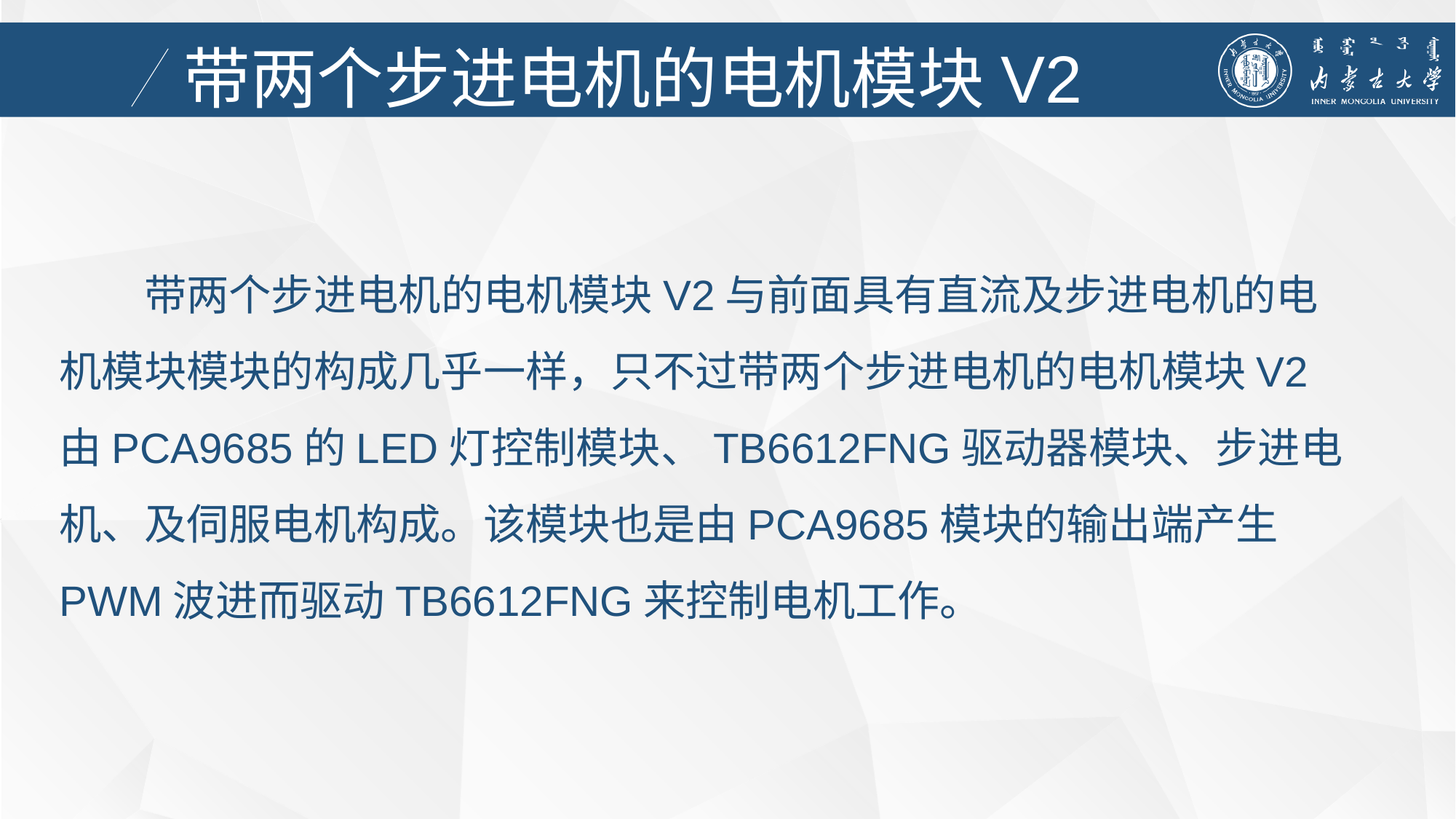

带两个步进电机的电机模块V2
带两个步进电机的电机模块V2与前面具有直流及步进电机的电机模块模块的构成几乎一样，只不过带两个步进电机的电机模块V2由PCA9685的LED灯控制模块、TB6612FNG驱动器模块、步进电机、及伺服电机构成。该模块也是由PCA9685模块的输出端产生PWM波进而驱动TB6612FNG来控制电机工作。